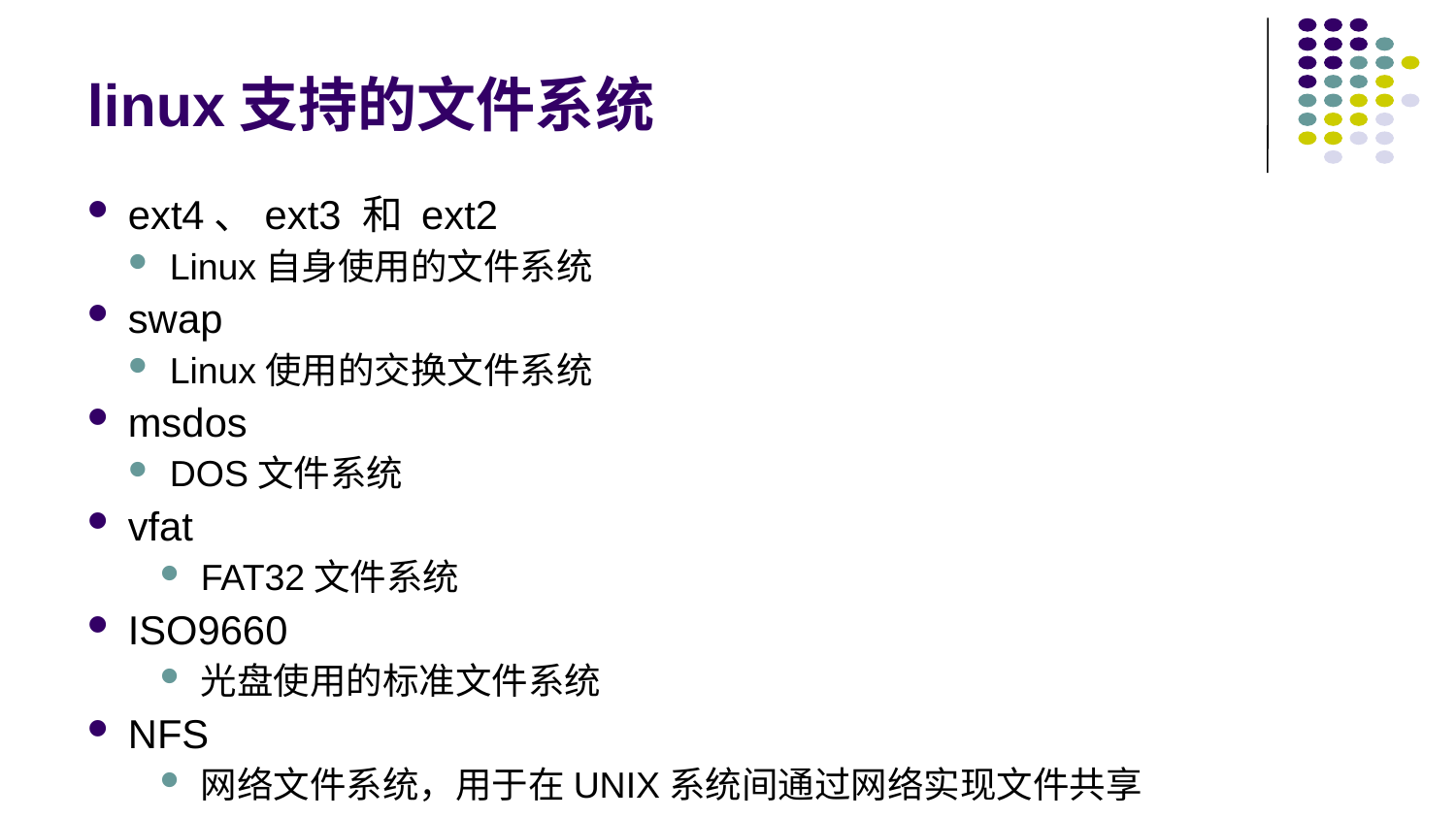

# linux支持的文件系统
ext4、ext3 和 ext2
Linux自身使用的文件系统
swap
Linux使用的交换文件系统
msdos
DOS文件系统
vfat
FAT32文件系统
ISO9660
光盘使用的标准文件系统
NFS
网络文件系统，用于在UNIX系统间通过网络实现文件共享